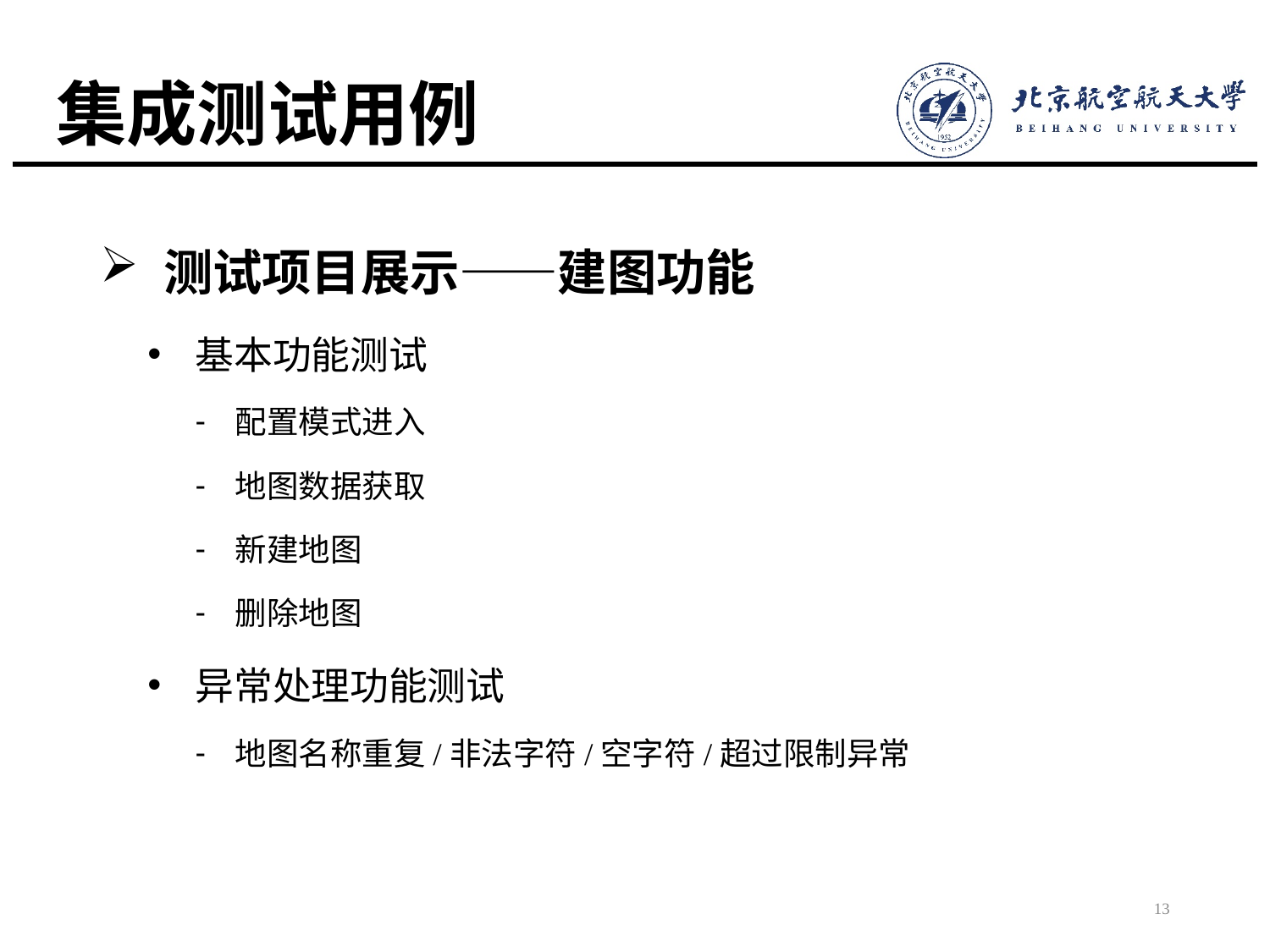

# 集成测试用例
测试项目展示——建图功能
基本功能测试
配置模式进入
地图数据获取
新建地图
删除地图
异常处理功能测试
地图名称重复/非法字符/空字符/超过限制异常

13